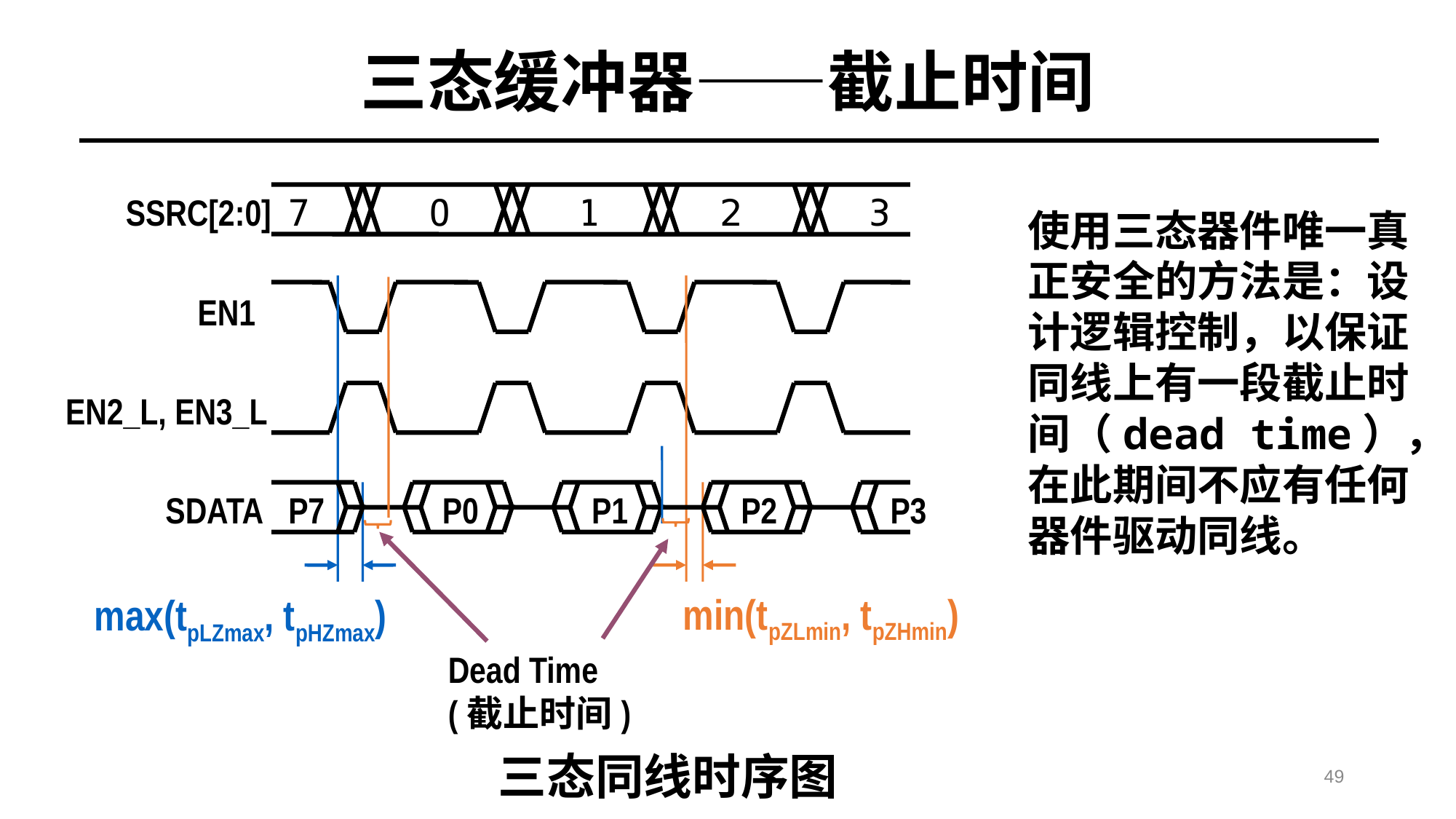

# 三态缓冲器——截止时间

SSRC[2:0]

7
0
1
2
3

max(tpLZmax, tpHZmax)

min(tpZLmin, tpZHmin)

EN1

EN2_L, EN3_L

SDATA

P7
P0
P1
P2
P3

Dead Time
(截止时间)
使用三态器件唯一真正安全的方法是：设计逻辑控制，以保证同线上有一段截止时间（dead time），在此期间不应有任何器件驱动同线。

三态同线时序图
49